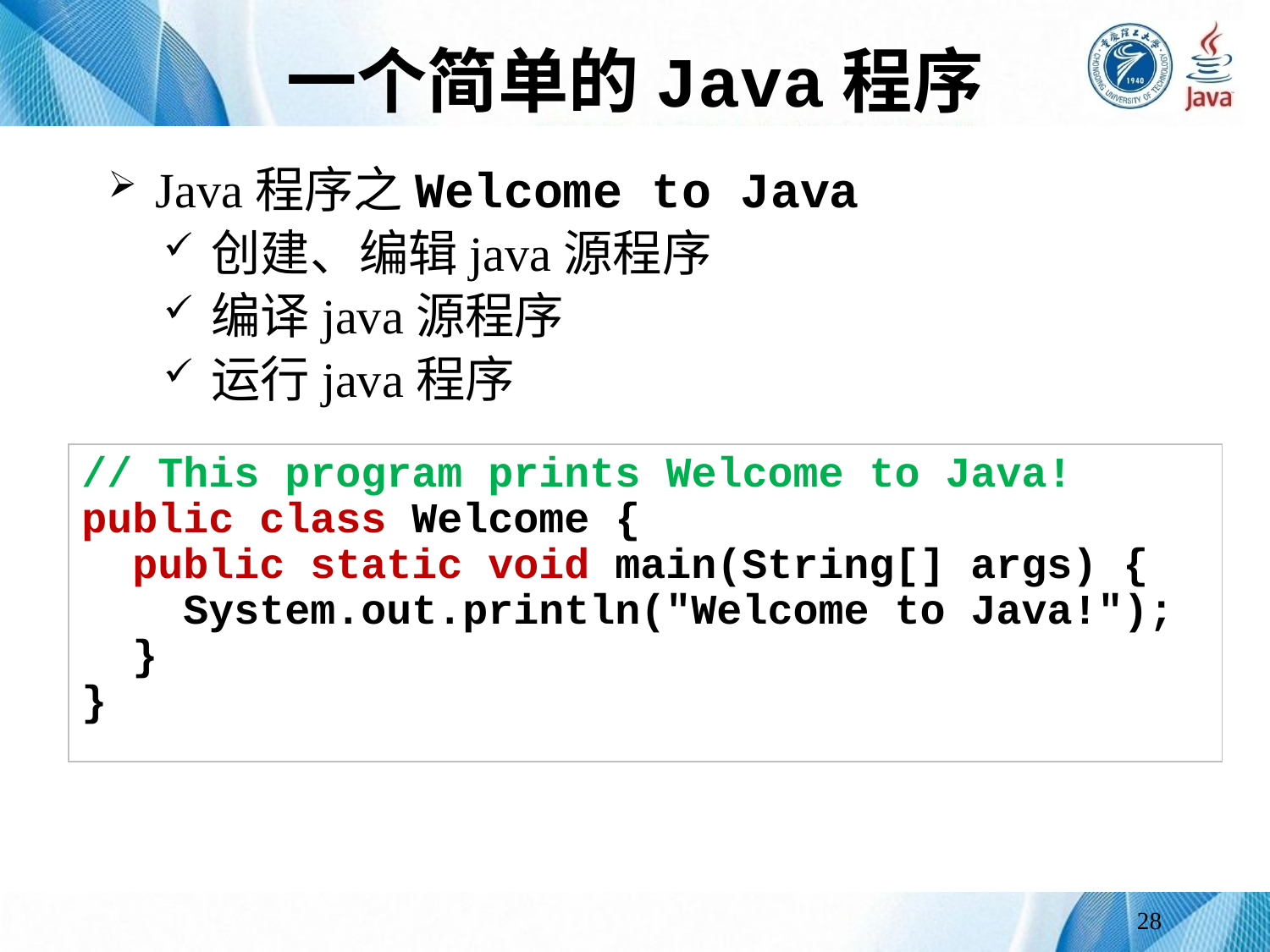

# 一个简单的Java程序
Java程序之Welcome to Java
创建、编辑java源程序
编译java源程序
运行java程序

// This program prints Welcome to Java!
public class Welcome {
  public static void main(String[] args) {
    System.out.println("Welcome to Java!");
  }
}
28